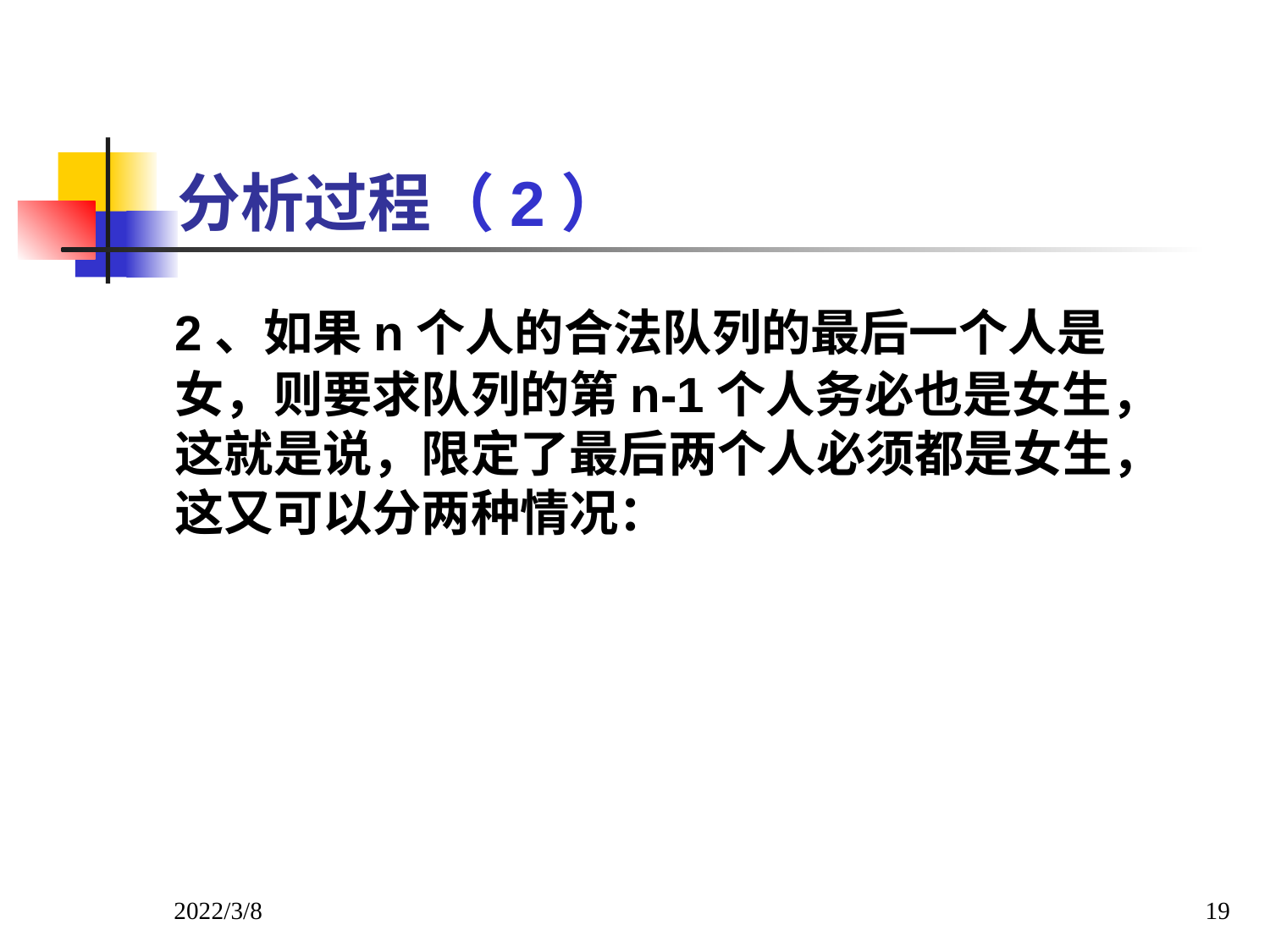

# 分析过程（2）
	2、如果n个人的合法队列的最后一个人是女，则要求队列的第n-1个人务必也是女生，这就是说，限定了最后两个人必须都是女生，这又可以分两种情况：
2022/3/8
19